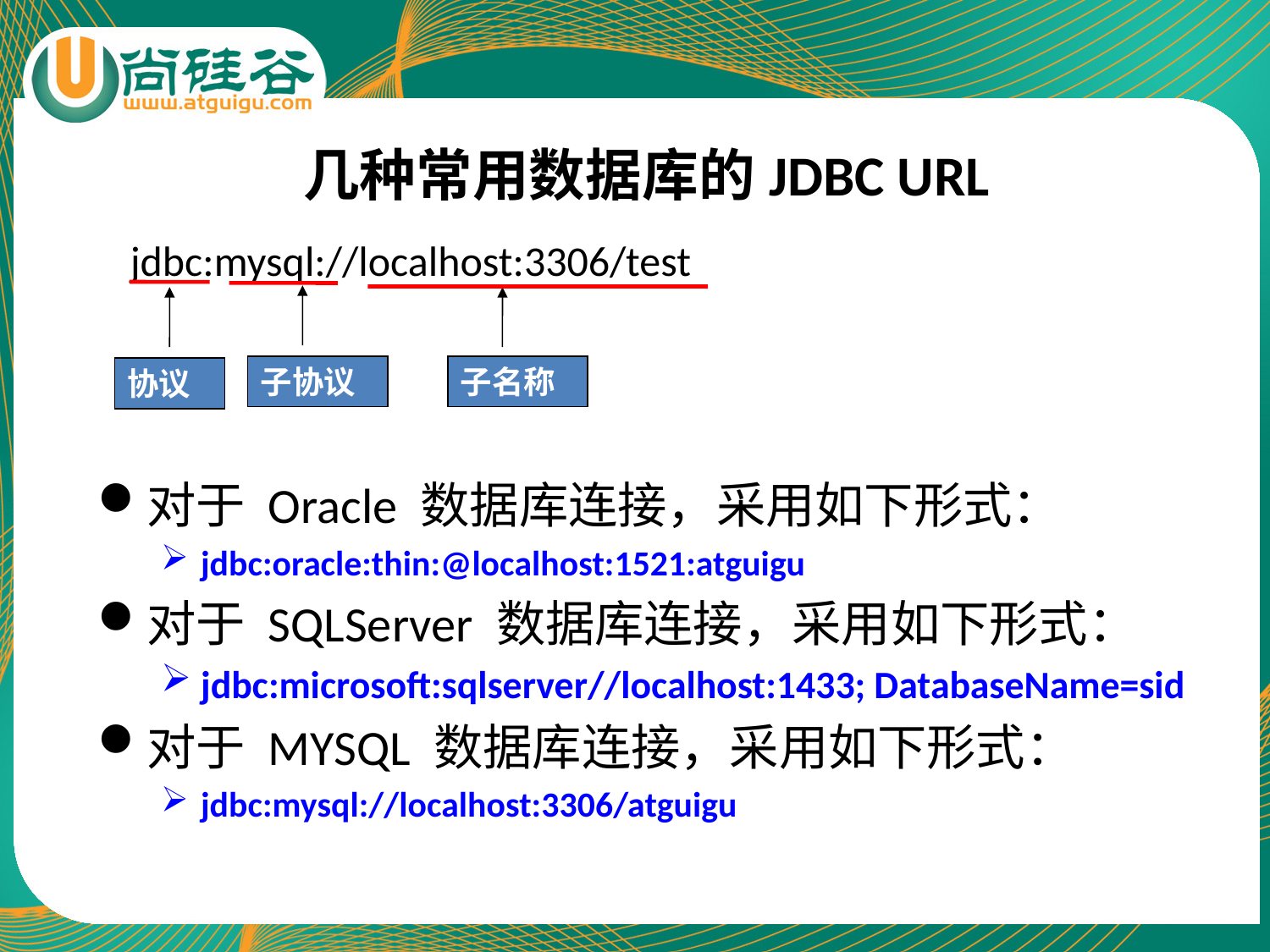

# 几种常用数据库的JDBC URL
jdbc:mysql://localhost:3306/test

子协议
子名称
协议
对于 Oracle 数据库连接，采用如下形式：
jdbc:oracle:thin:@localhost:1521:atguigu
对于 SQLServer 数据库连接，采用如下形式：
jdbc:microsoft:sqlserver//localhost:1433; DatabaseName=sid
对于 MYSQL 数据库连接，采用如下形式：
jdbc:mysql://localhost:3306/atguigu